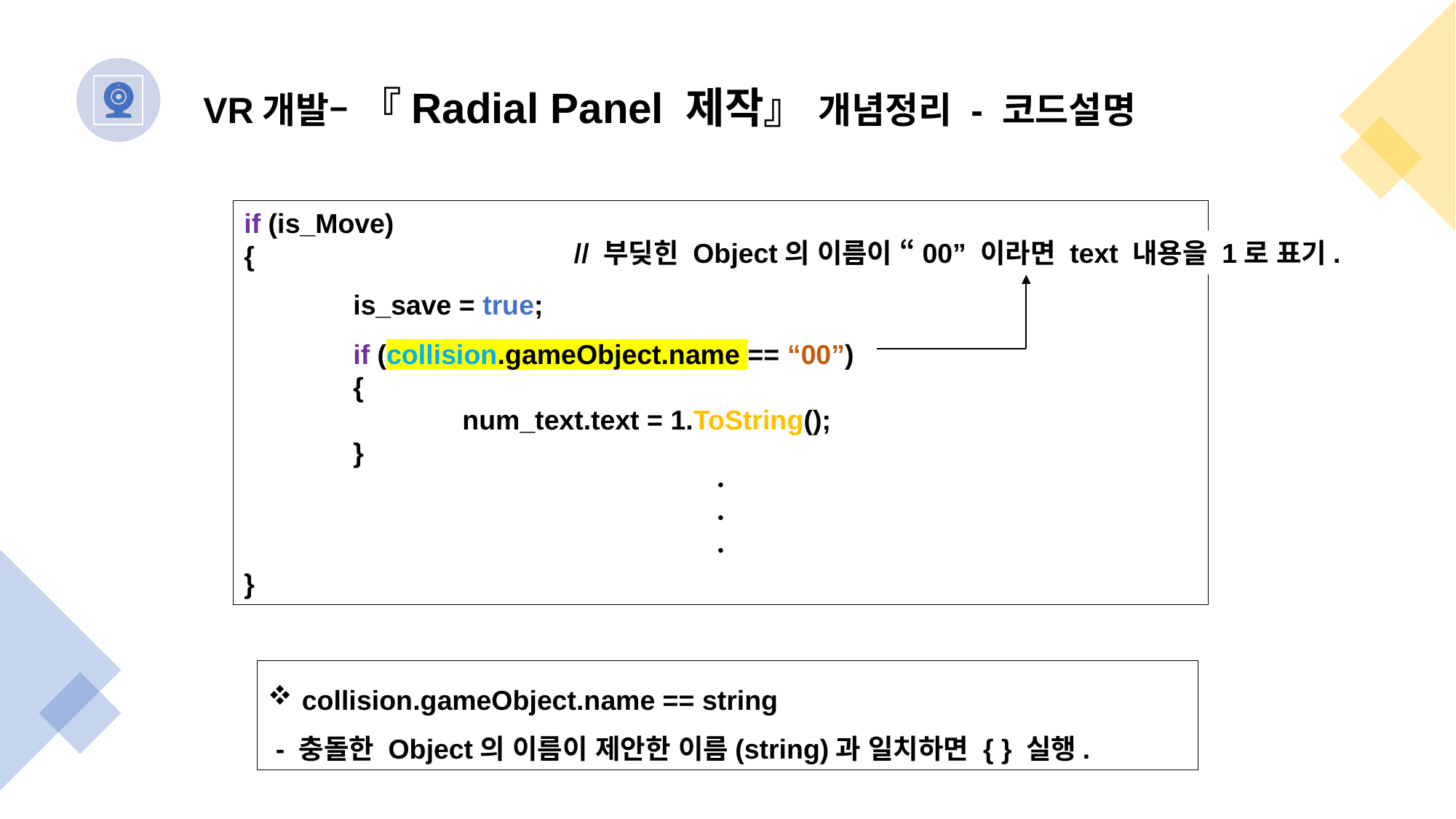

VR개발– 『Radial Panel 제작』 개념정리 - 코드설명
if (is_Move)
{
	is_save = true;
	if (collision.gameObject.name == “00”)
	{
		num_text.text = 1.ToString();
	}
ㆍ
ㆍ
ㆍ
}
// 부딪힌 Object의 이름이 “00” 이라면 text 내용을 1로 표기.

collision.gameObject.name == string
 - 충돌한 Object의 이름이 제안한 이름(string)과 일치하면 { } 실행.